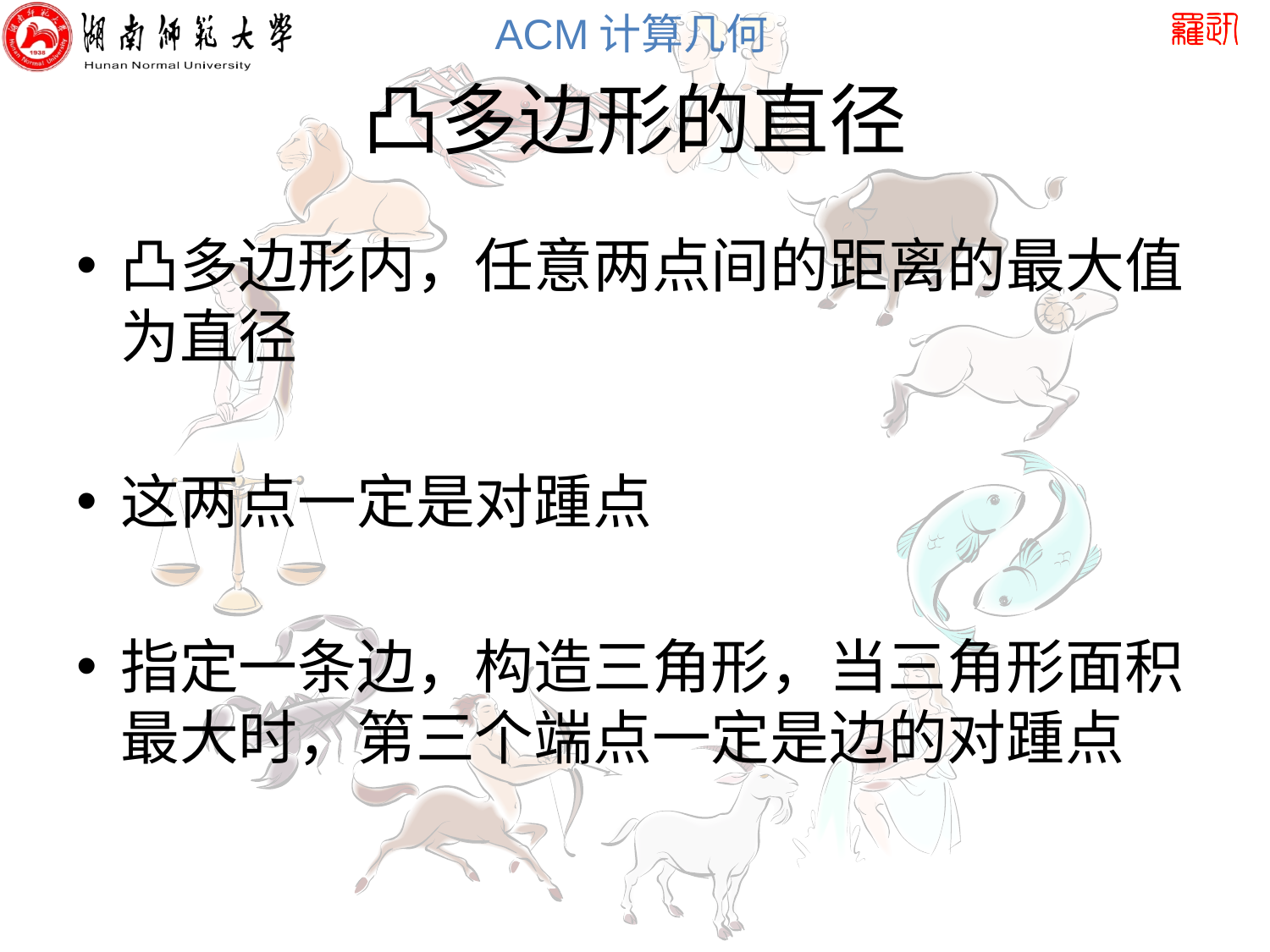

# 凸多边形的直径
凸多边形内，任意两点间的距离的最大值为直径

这两点一定是对踵点

指定一条边，构造三角形，当三角形面积最大时，第三个端点一定是边的对踵点